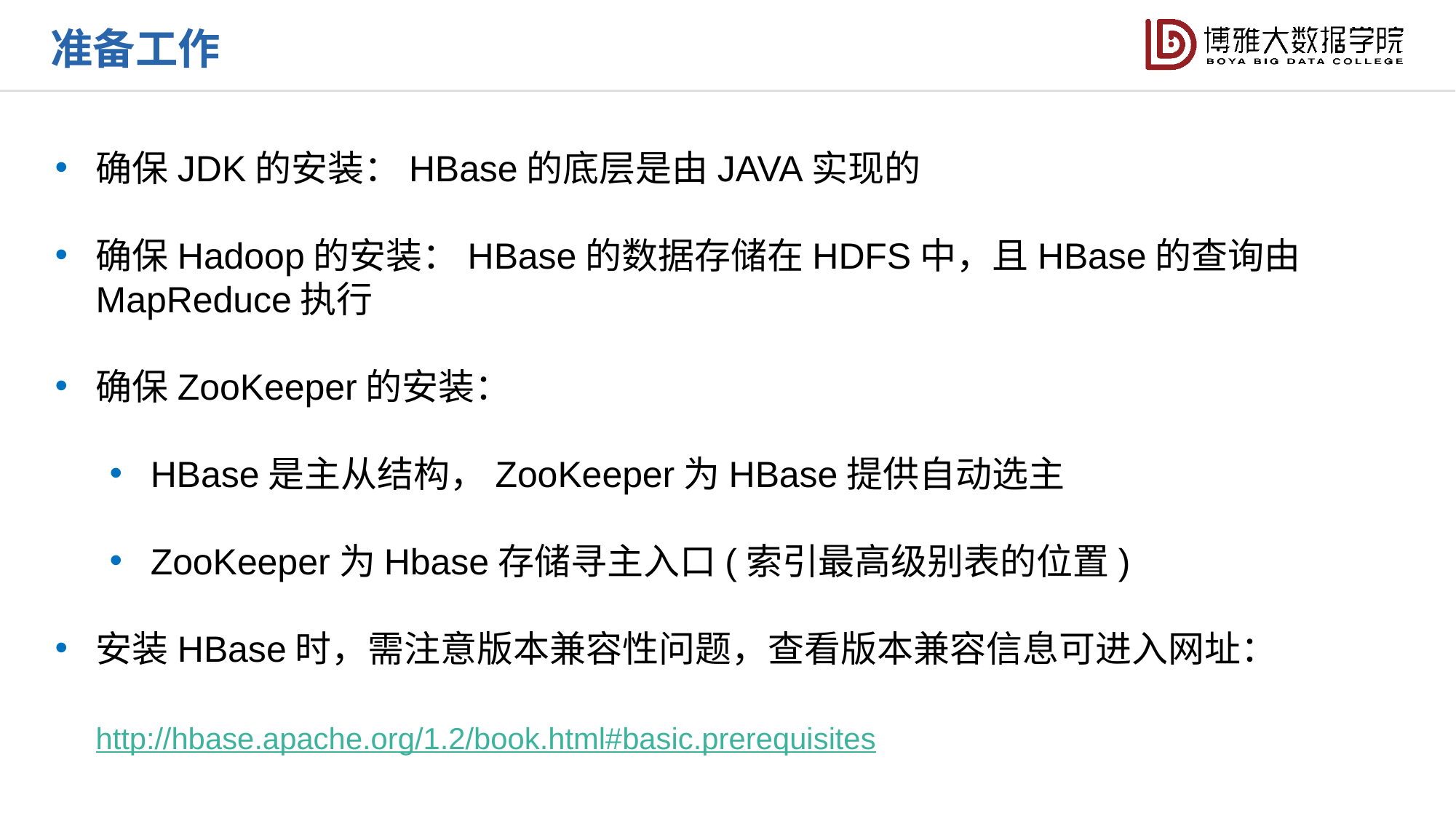

准备工作
确保JDK的安装：HBase的底层是由JAVA实现的

确保Hadoop的安装：HBase的数据存储在HDFS中，且HBase的查询由
    MapReduce执行

确保ZooKeeper的安装：

HBase是主从结构，ZooKeeper为HBase提供自动选主

ZooKeeper为Hbase存储寻主入口(索引最高级别表的位置)

安装HBase时，需注意版本兼容性问题，查看版本兼容信息可进入网址：

    http://hbase.apache.org/1.2/book.html#basic.prerequisites